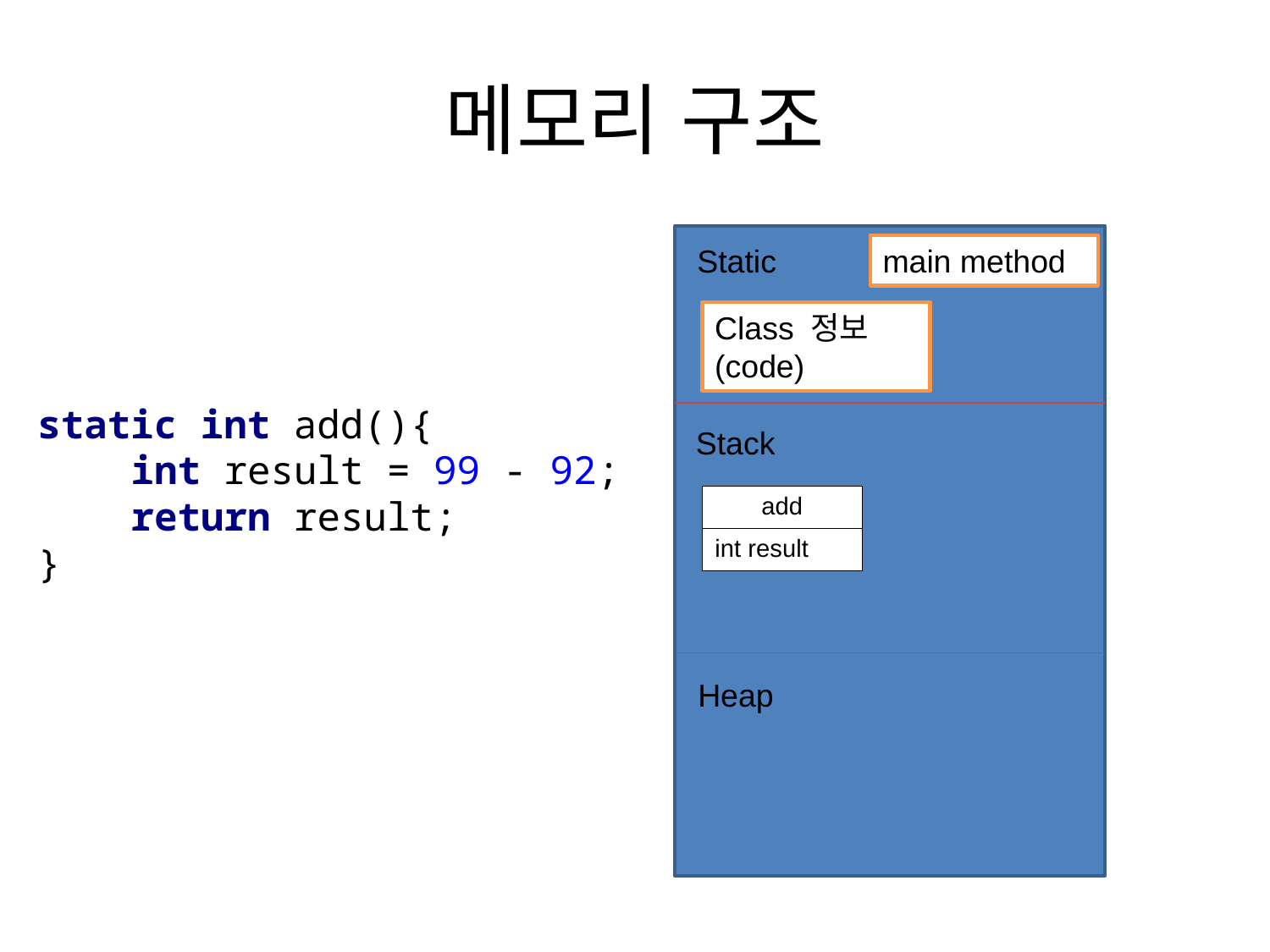

# 메모리 구조

Static
main method
Class 정보(code)
static int add(){
    int result = 99 - 92;
    return result;
}
Stack
| add |
| --- |
| int result |
Heap